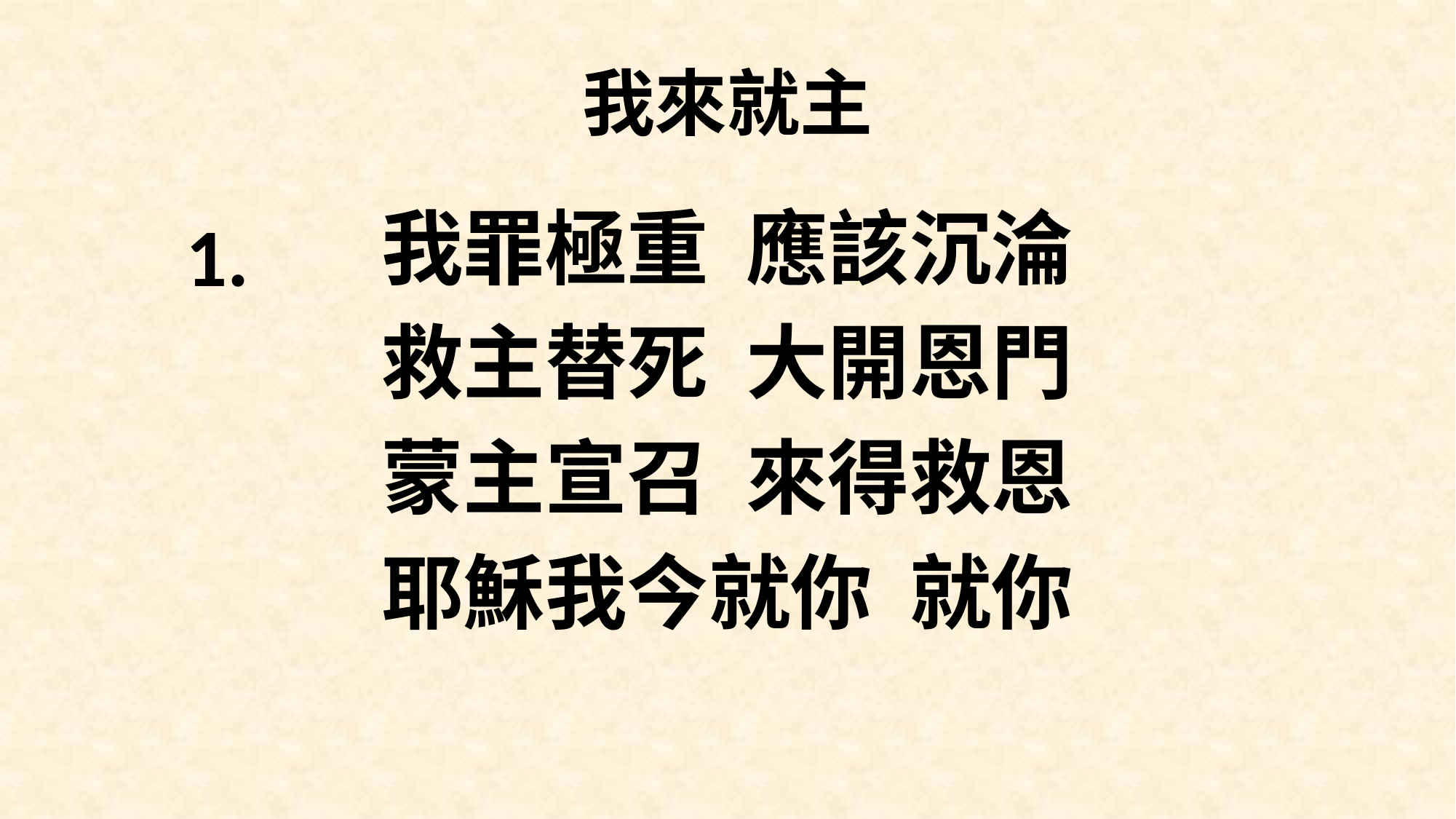

# 我來就主
我罪極重  應該沉淪
救主替死  大開恩門
蒙主宣召  來得救恩
耶穌我今就你  就你
1.